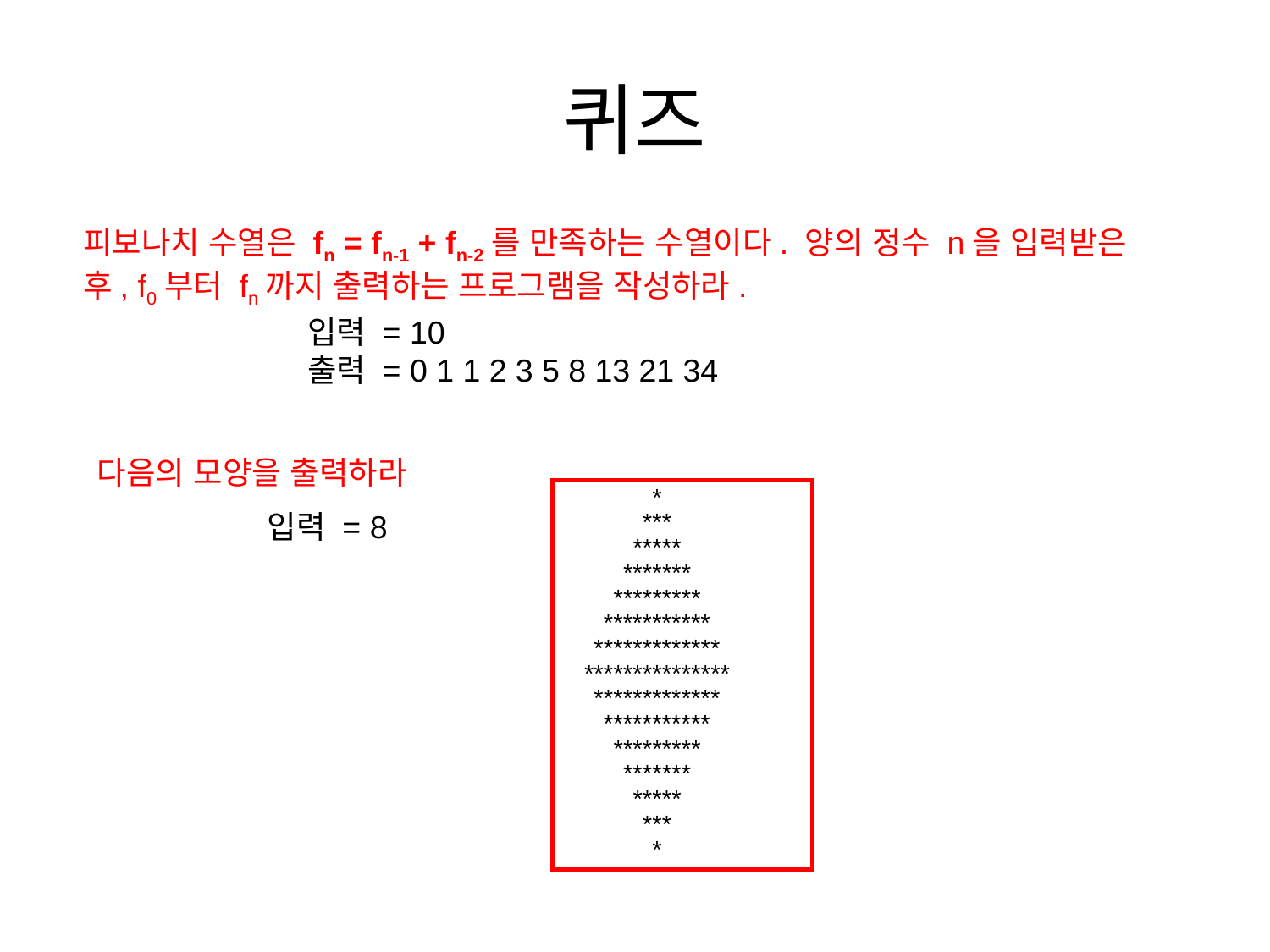

# 퀴즈
피보나치 수열은 fn = fn-1 + fn-2를 만족하는 수열이다. 양의 정수 n을 입력받은 후, f0부터 fn까지 출력하는 프로그램을 작성하라.
입력 = 10
출력 = 0 1 1 2 3 5 8 13 21 34
다음의 모양을 출력하라
*******************
*******************
*******************
*******************
*******************
*******************
*******************
*****************
****************
****************
***************
**************
***************
************
**************
입력 = 8